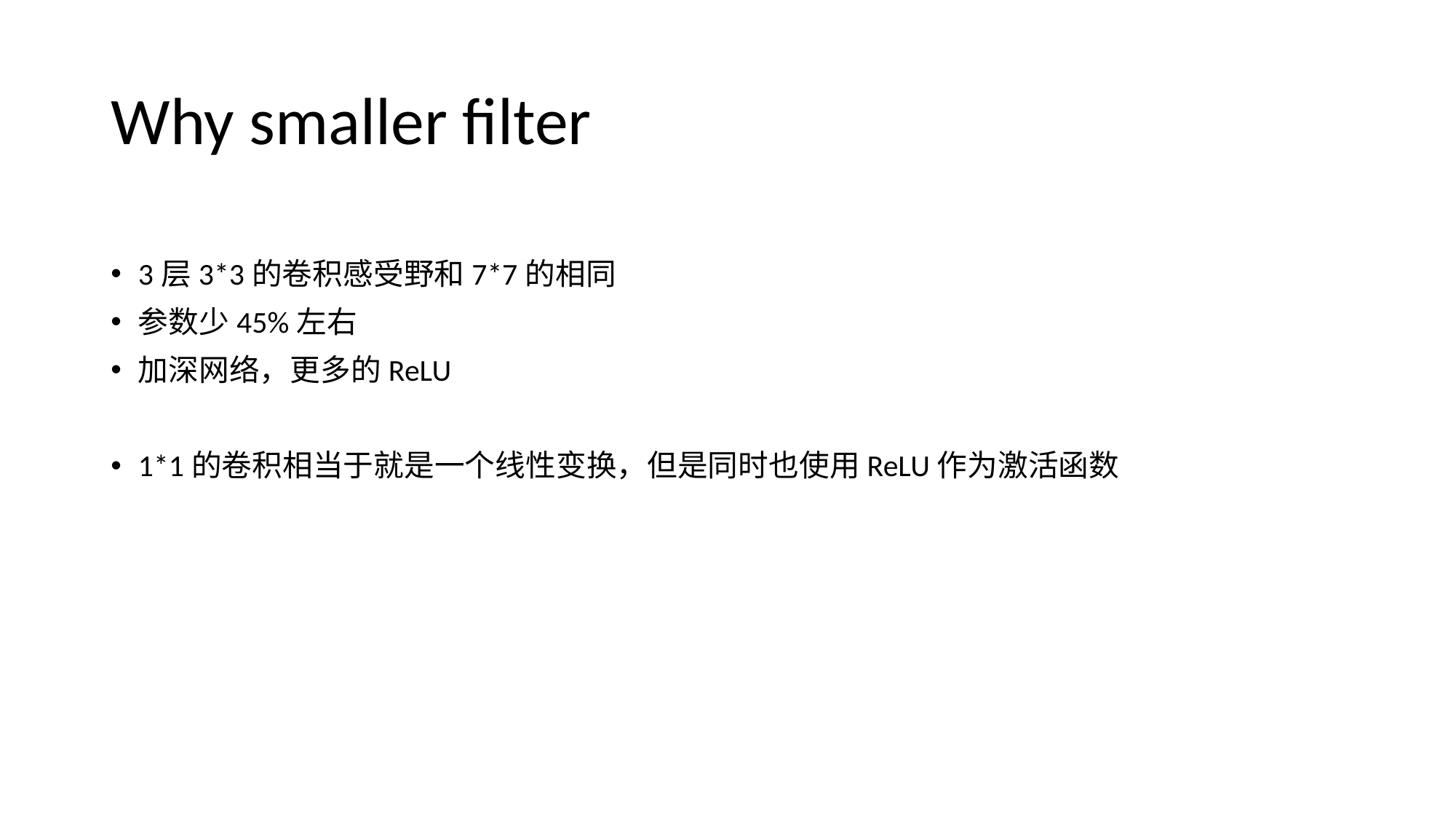

# Why smaller filter

3层3*3的卷积感受野和7*7的相同
参数少45%左右
加深网络，更多的ReLU

1*1的卷积相当于就是一个线性变换，但是同时也使用ReLU作为激活函数